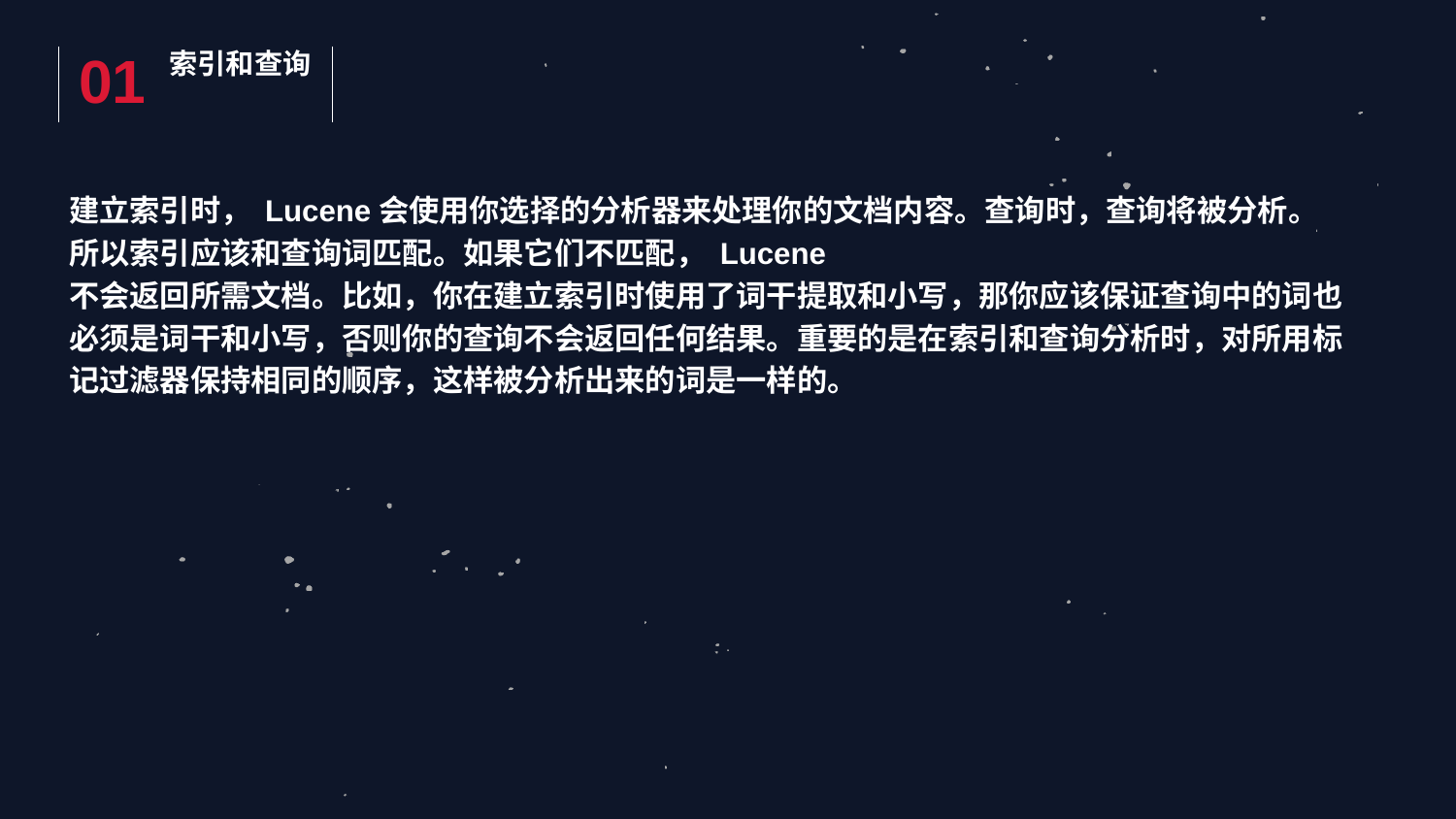

01
索引和查询
建立索引时， Lucene会使用你选择的分析器来处理你的文档内容。查询时，查询将被分析。
所以索引应该和查询词匹配。如果它们不匹配， Lucene
不会返回所需文档。比如，你在建立索引时使用了词干提取和小写，那你应该保证查询中的词也
必须是词干和小写，否则你的查询不会返回任何结果。重要的是在索引和查询分析时，对所用标
记过滤器保持相同的顺序，这样被分析出来的词是一样的。